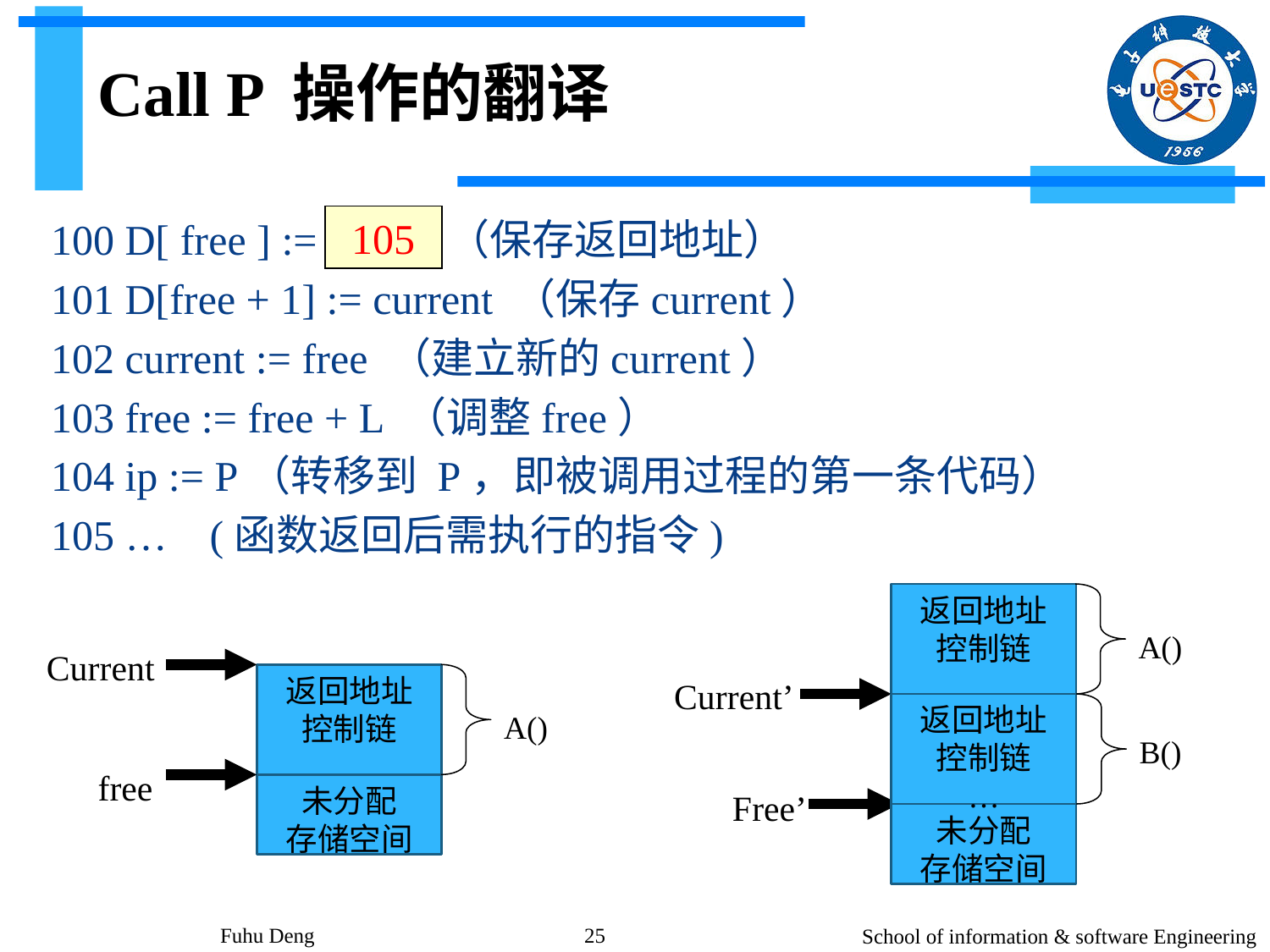

# Call P 操作的翻译
	100 D[ free ] := ???     （保存返回地址）
	101 D[free + 1] := current （保存current）
	102 current := free （建立新的current）
	103 free := free + L （调整free）
	104 ip := P（转移到 P，即被调用过程的第一条代码）
	105 …    (函数返回后需执行的指令)
105
返回地址
控制链
…

A()
Current
返回地址
控制链
…

Current’
返回地址
控制链
…

A()
B()
free
未分配
存储空间
Free’
未分配
存储空间
Fuhu Deng
25
School of information & software Engineering